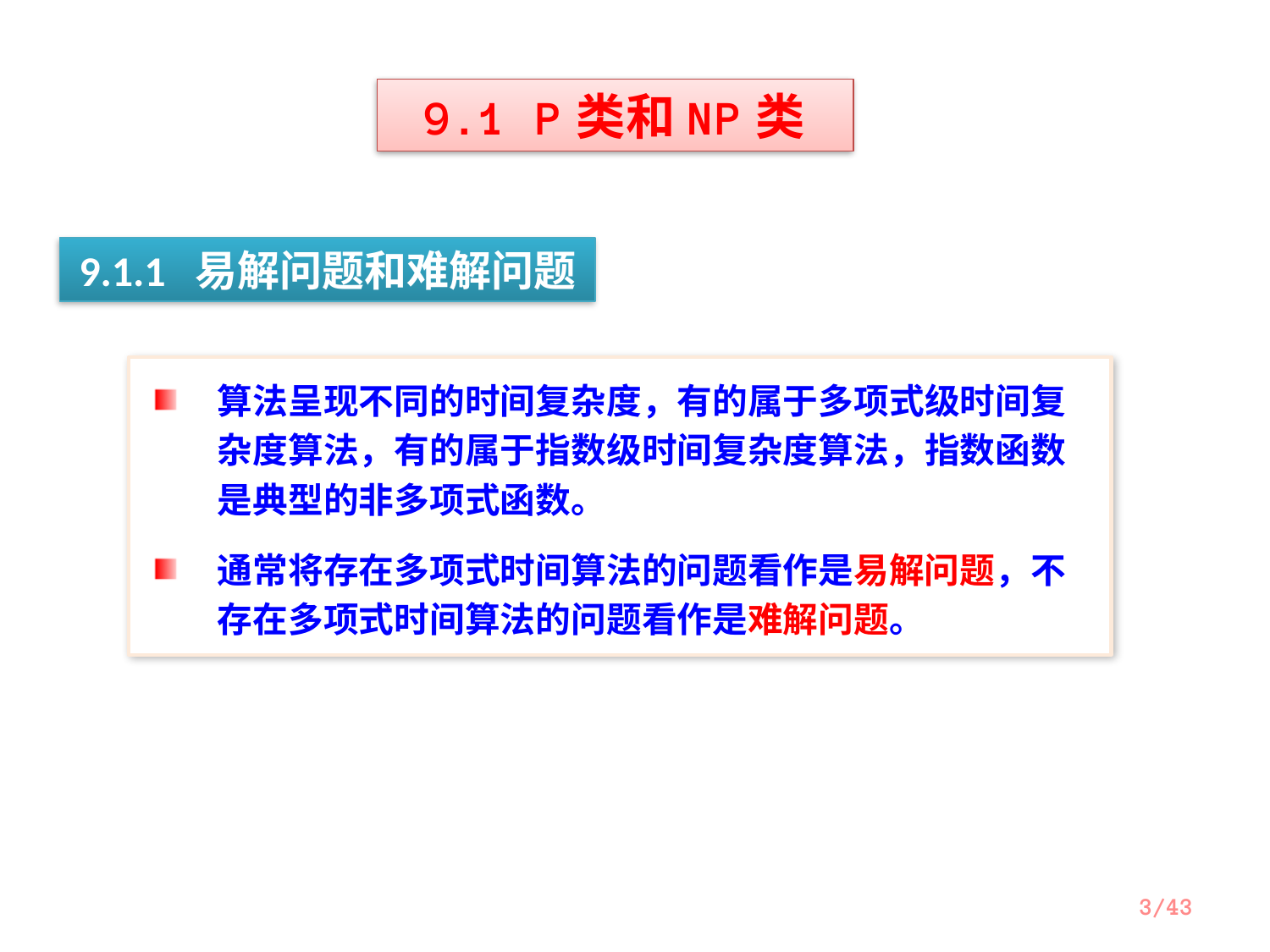

9.1 P类和NP类
9.1.1  易解问题和难解问题
算法呈现不同的时间复杂度，有的属于多项式级时间复杂度算法，有的属于指数级时间复杂度算法，指数函数是典型的非多项式函数。
通常将存在多项式时间算法的问题看作是易解问题，不存在多项式时间算法的问题看作是难解问题。
3/43